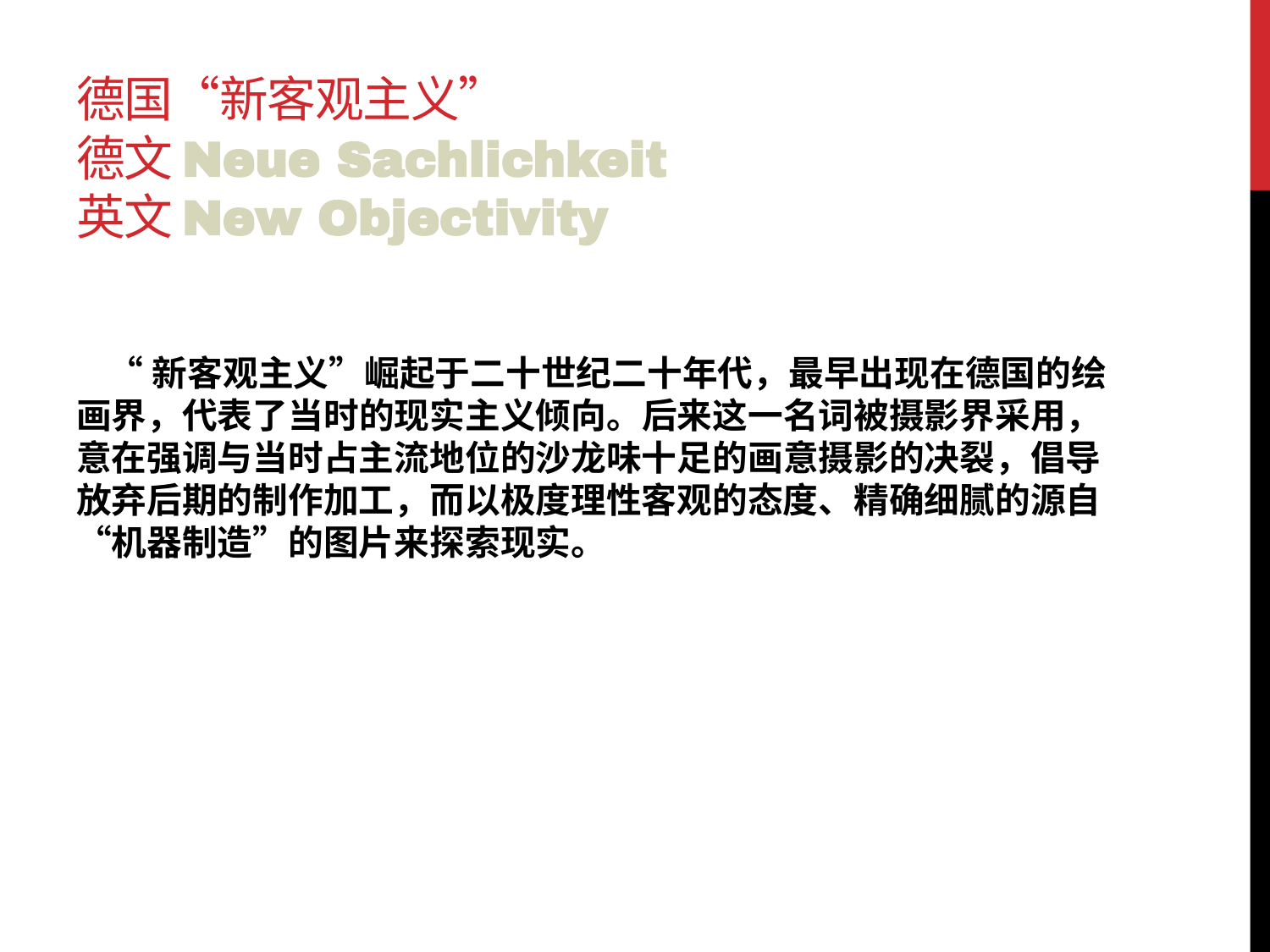

# 德国“新客观主义” 德文Neue Sachlichkeit 英文New Objectivity
    “新客观主义”崛起于二十世纪二十年代，最早出现在德国的绘画界，代表了当时的现实主义倾向。后来这一名词被摄影界采用，意在强调与当时占主流地位的沙龙味十足的画意摄影的决裂，倡导放弃后期的制作加工，而以极度理性客观的态度、精确细腻的源自“机器制造”的图片来探索现实。